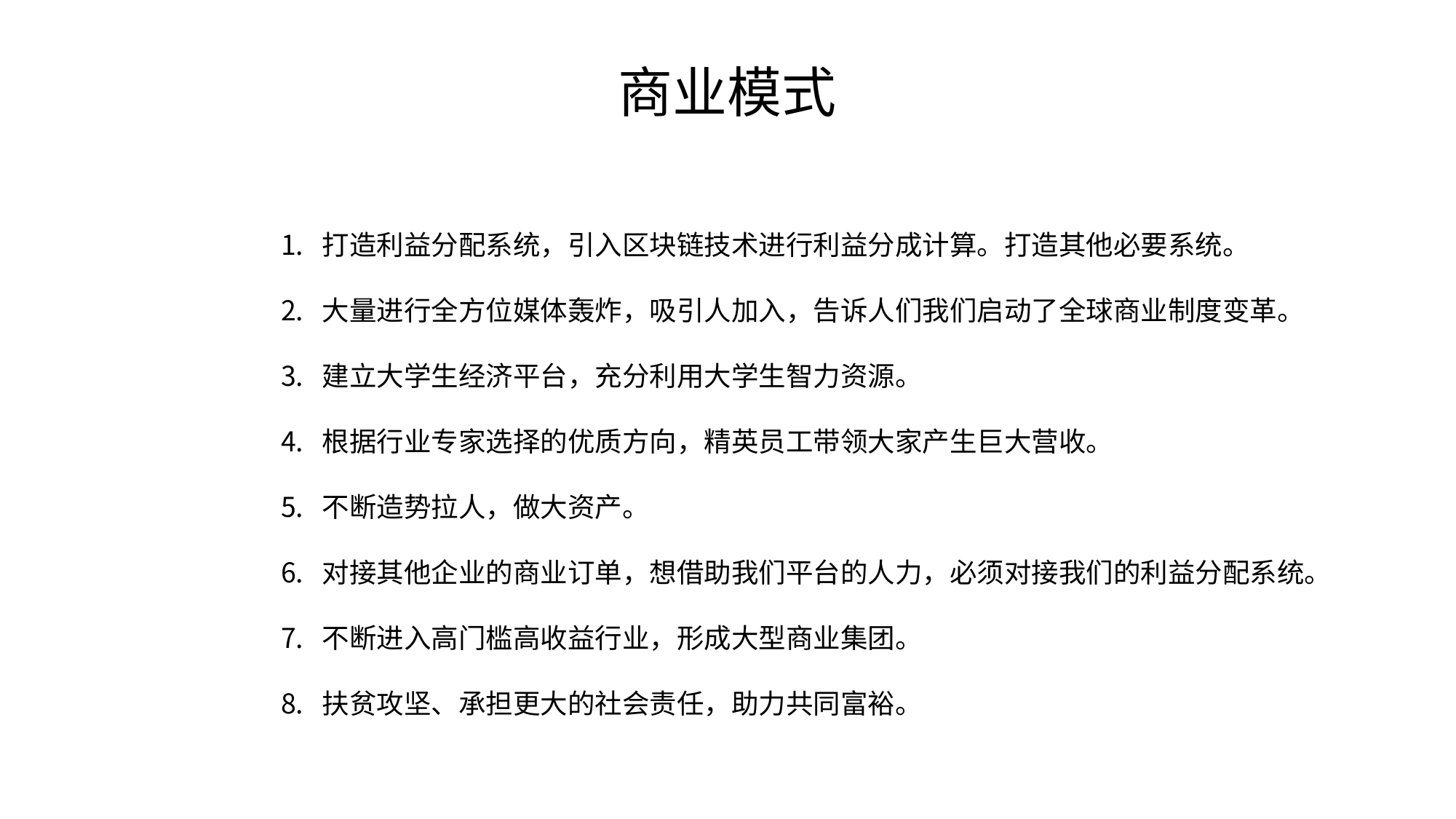

商业模式
打造利益分配系统，引入区块链技术进行利益分成计算。打造其他必要系统。
大量进行全方位媒体轰炸，吸引人加入，告诉人们我们启动了全球商业制度变革。
建立大学生经济平台，充分利用大学生智力资源。
根据行业专家选择的优质方向，精英员工带领大家产生巨大营收。
不断造势拉人，做大资产。
对接其他企业的商业订单，想借助我们平台的人力，必须对接我们的利益分配系统。
不断进入高门槛高收益行业，形成大型商业集团。
扶贫攻坚、承担更大的社会责任，助力共同富裕。